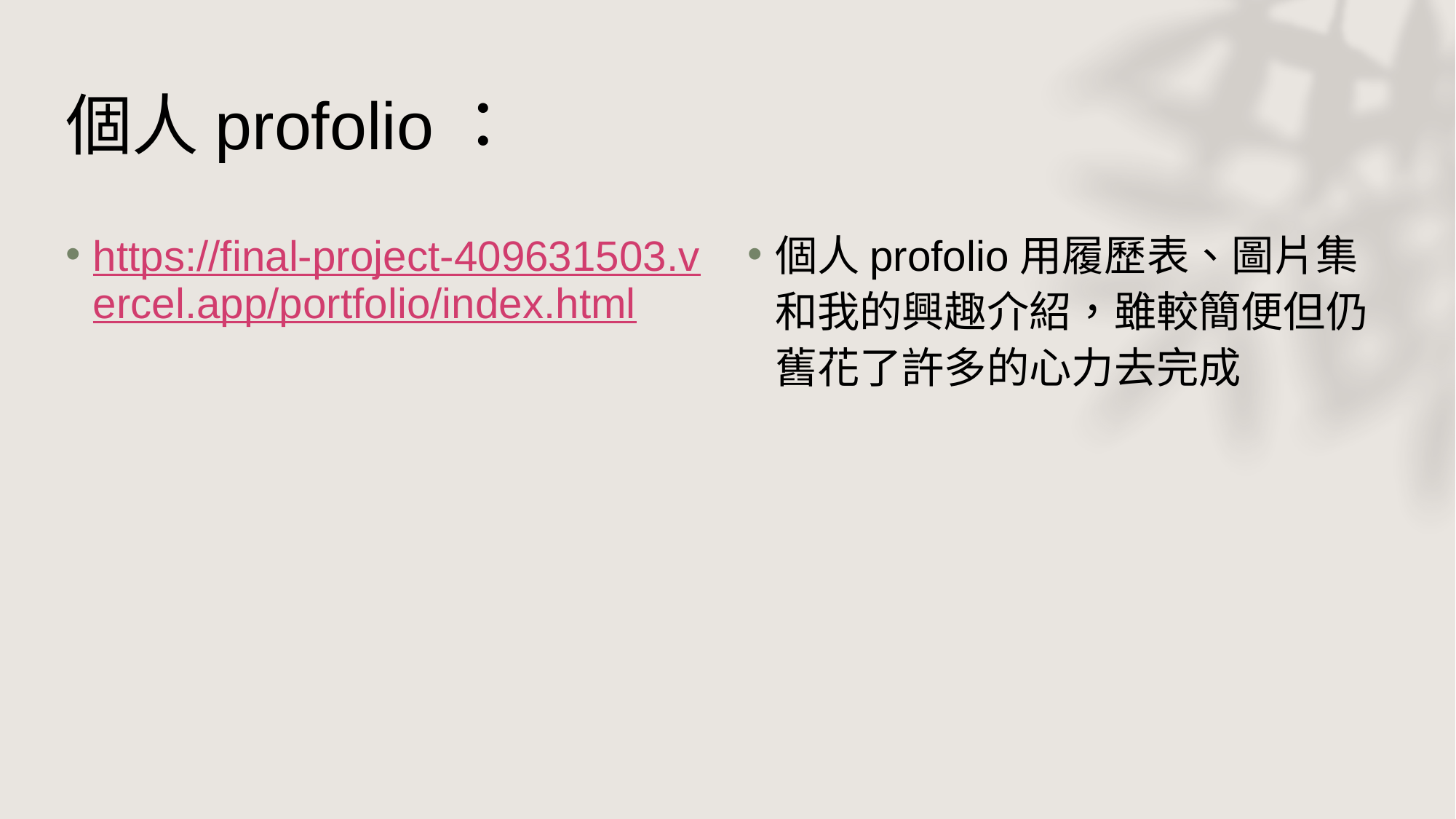

# 個人profolio：
https://final-project-409631503.vercel.app/portfolio/index.html
個人profolio用履歷表、圖片集和我的興趣介紹，雖較簡便但仍舊花了許多的心力去完成